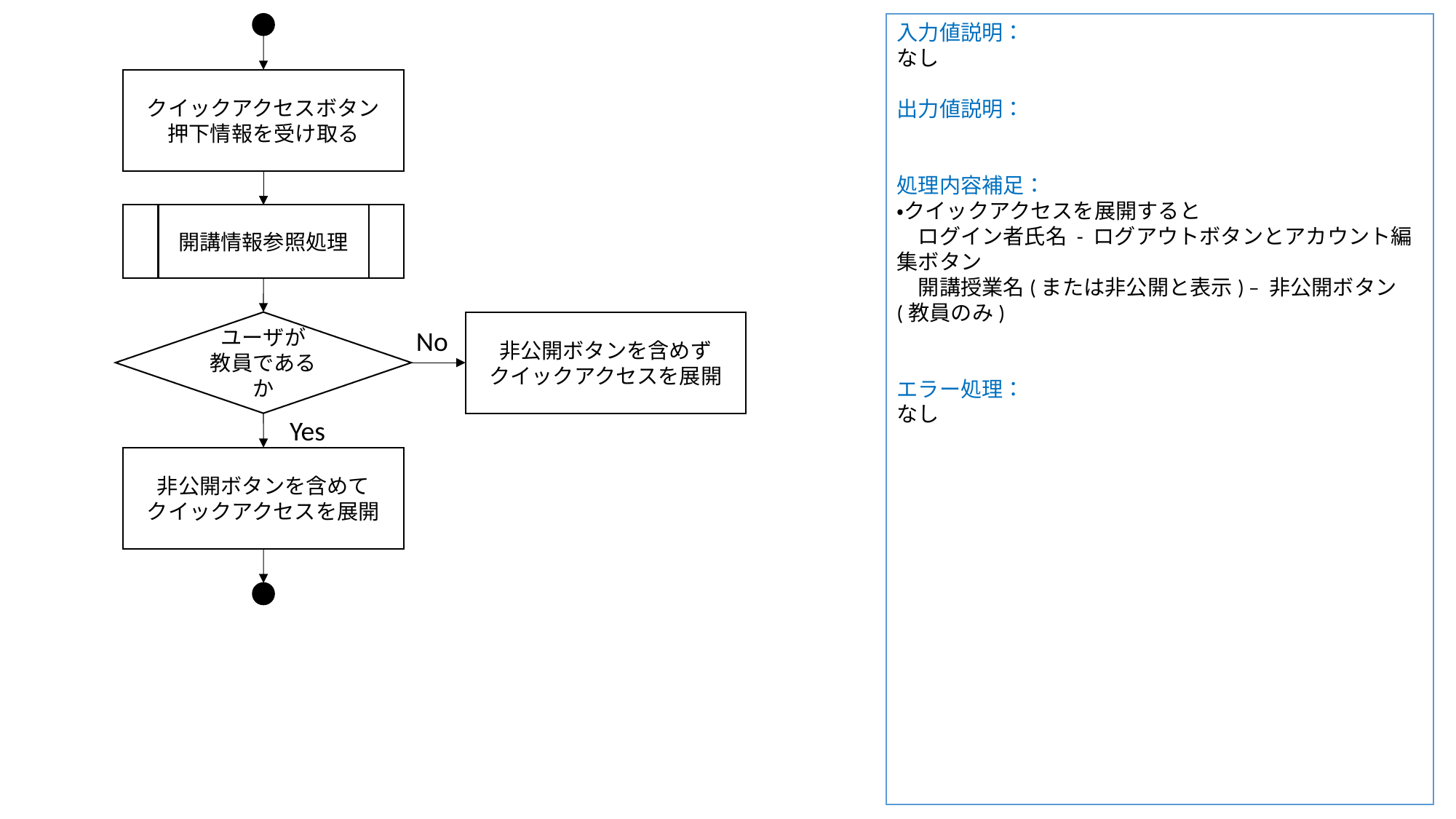

入力値説明：
なし

出力値説明：

処理内容補足：
・クイックアクセスを展開すると
　ログイン者氏名 - ログアウトボタンとアカウント編集ボタン
　開講授業名(または非公開と表示) – 非公開ボタン(教員のみ)

エラー処理：
なし

クイックアクセスボタン
押下情報を受け取る
開講情報参照処理
ユーザが
教員であるか
非公開ボタンを含めず
クイックアクセスを展開
No
Yes
非公開ボタンを含めて
クイックアクセスを展開